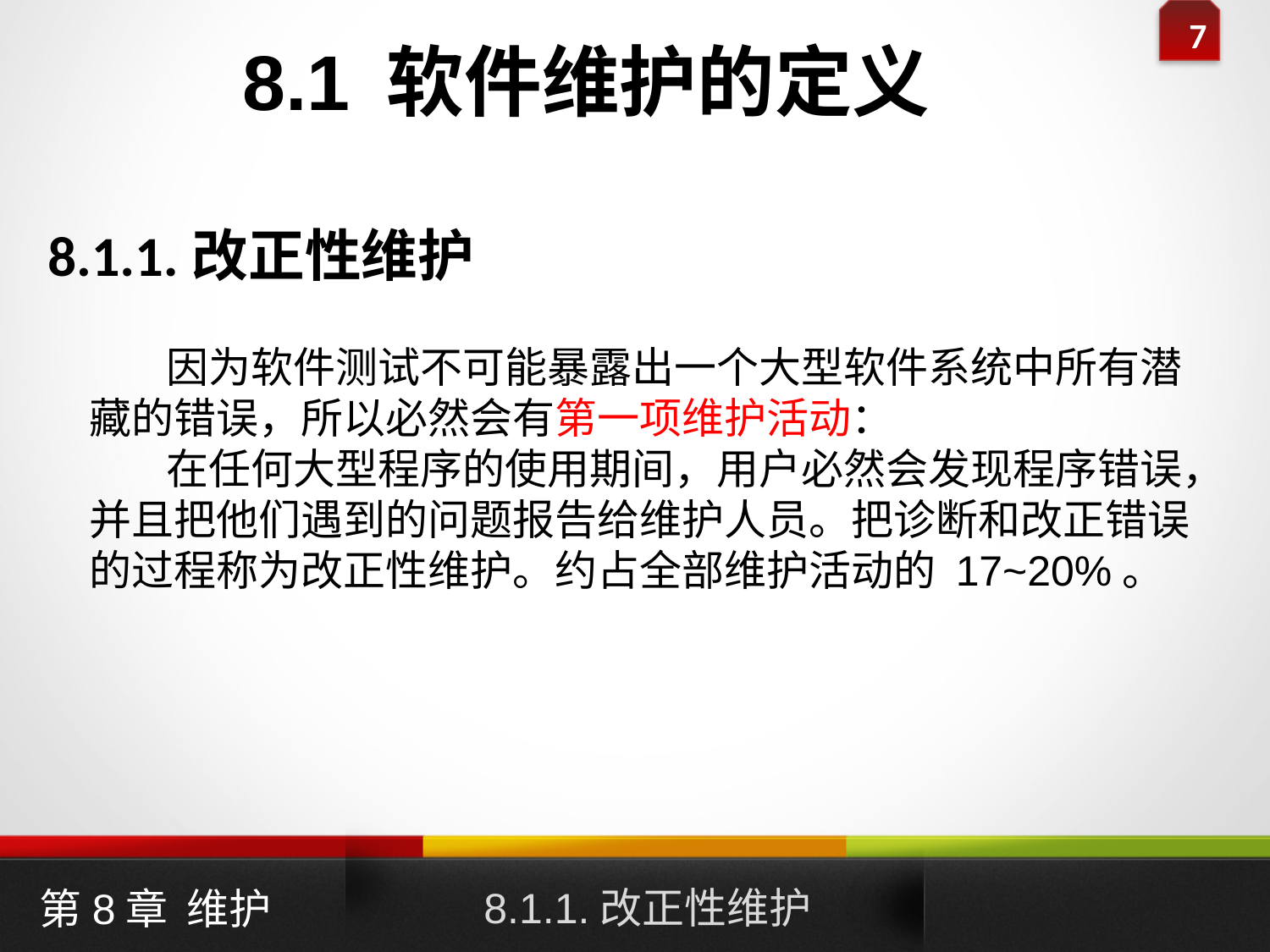

8.1 软件维护的定义
8.1.1.改正性维护
       因为软件测试不可能暴露出一个大型软件系统中所有潜藏的错误，所以必然会有第一项维护活动：
       在任何大型程序的使用期间，用户必然会发现程序错误，并且把他们遇到的问题报告给维护人员。把诊断和改正错误的过程称为改正性维护。约占全部维护活动的 17~20%。

8.1.1.改正性维护